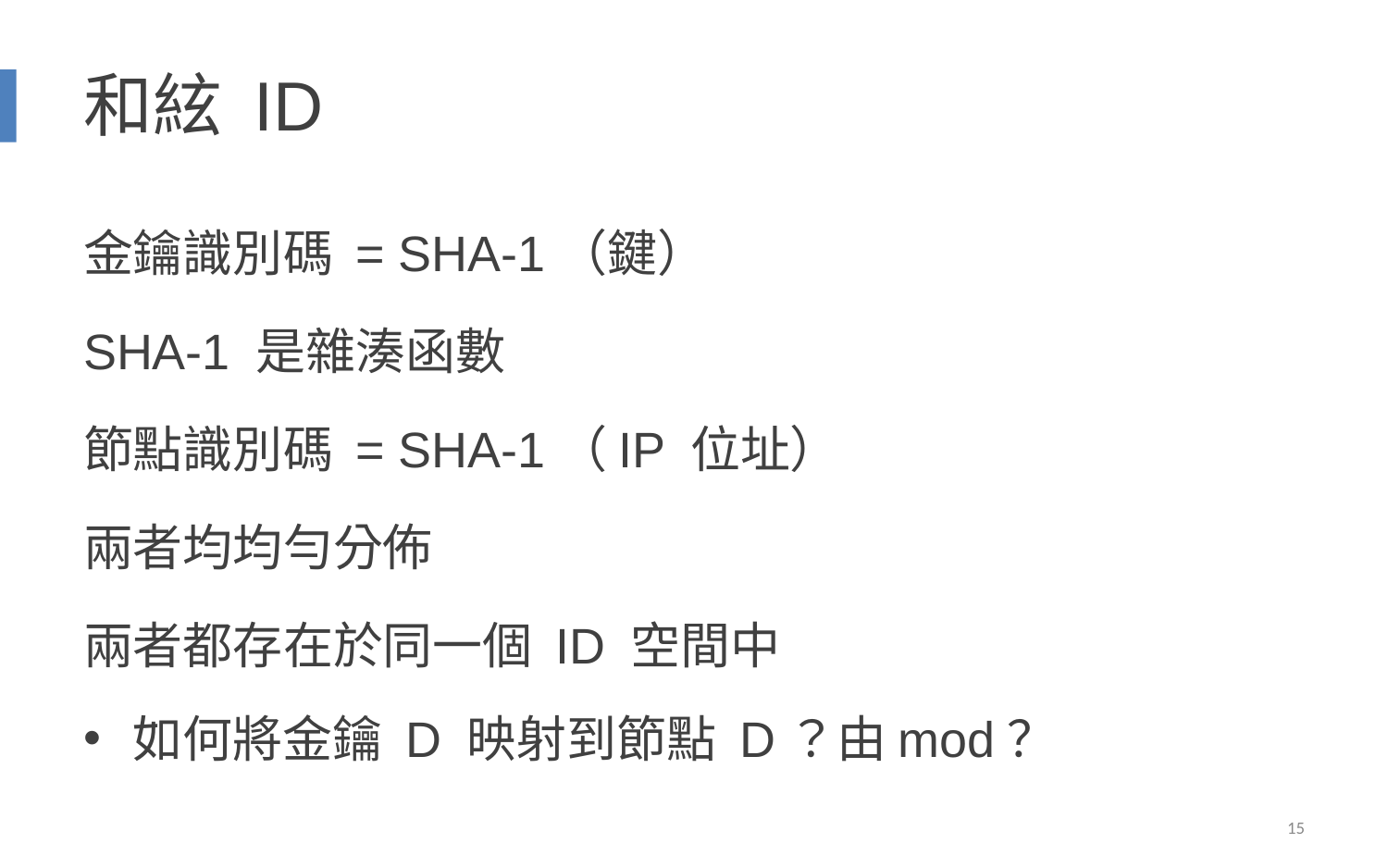

# 和絃 ID
金鑰識別碼 = SHA-1（鍵）
SHA-1 是雜湊函數
節點識別碼 = SHA-1（IP 位址）
兩者均均勻分佈
兩者都存在於同一個 ID 空間中
如何將金鑰 D 映射到節點 D？由mod？
15